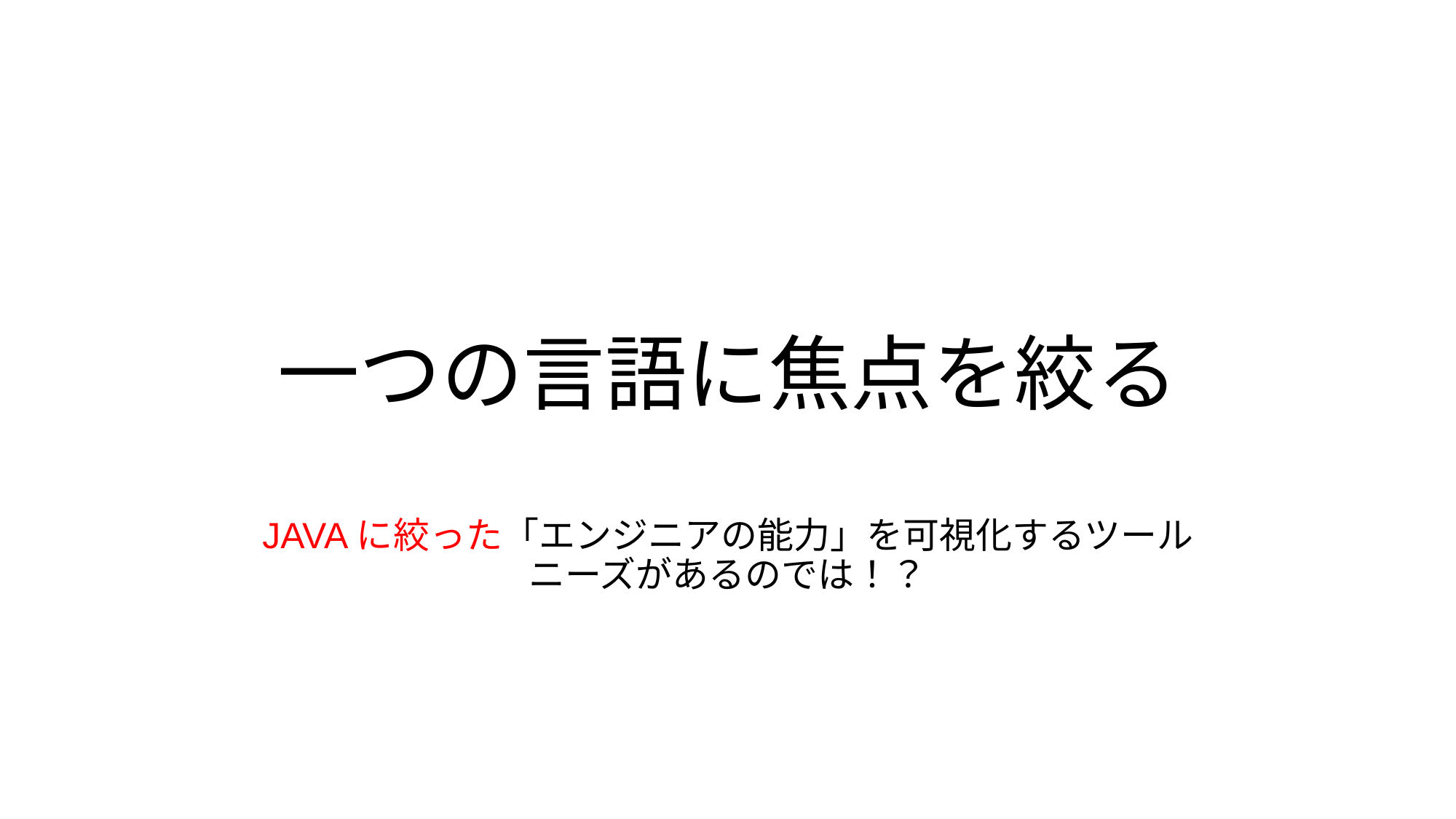

# 一つの言語に焦点を絞る
JAVAに絞った「エンジニアの能力」を可視化するツール
ニーズがあるのでは！？